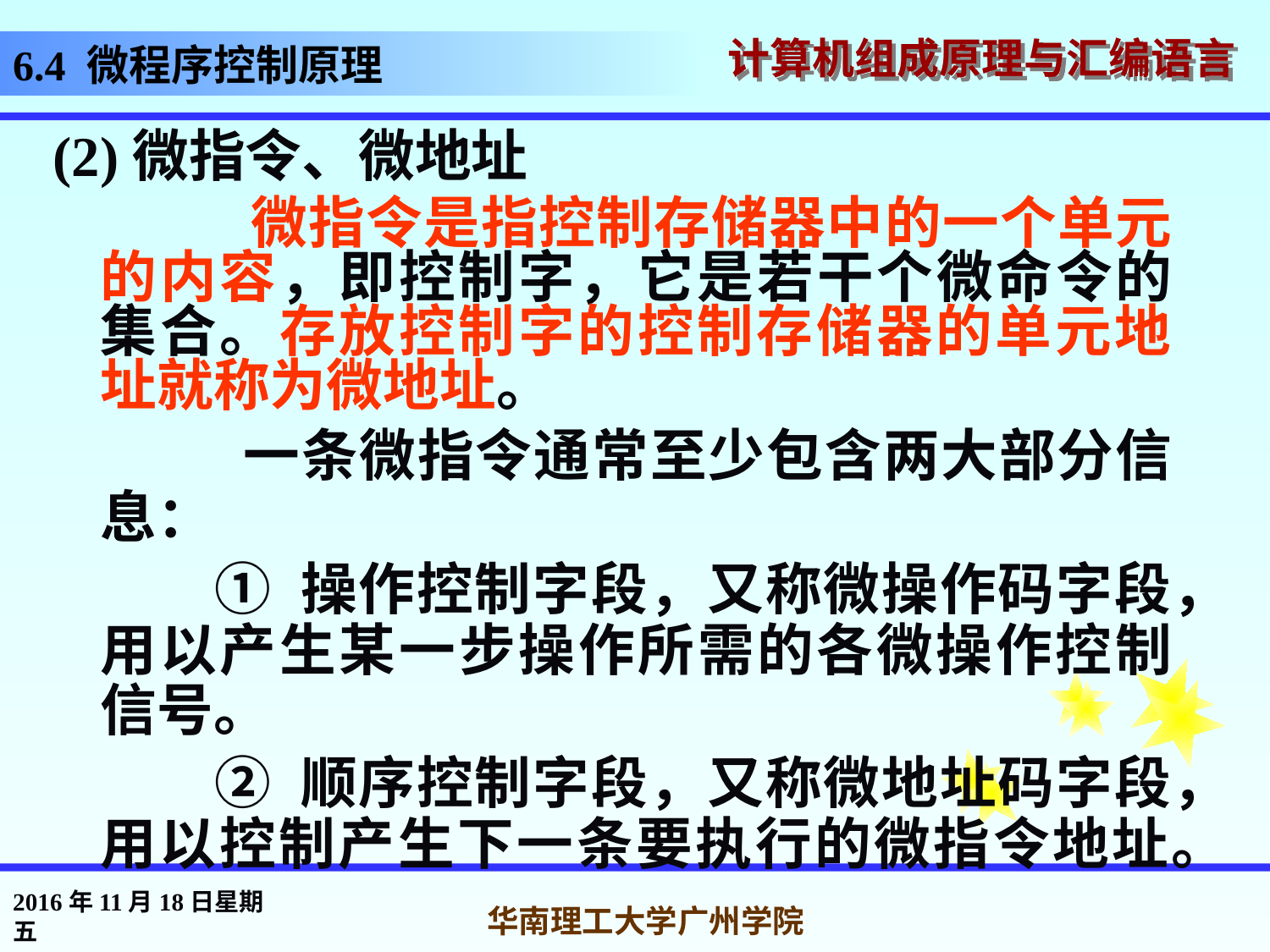

# 6.4 微程序控制原理
(2)微指令、微地址
             微指令是指控制存储器中的一个单元的内容，即控制字，它是若干个微命令的集合。存放控制字的控制存储器的单元地址就称为微地址。
            一条微指令通常至少包含两大部分信息：
           ① 操作控制字段，又称微操作码字段，用以产生某一步操作所需的各微操作控制信号。
           ② 顺序控制字段，又称微地址码字段，用以控制产生下一条要执行的微指令地址。
2016年11月18日星期五
华南理工大学广州学院